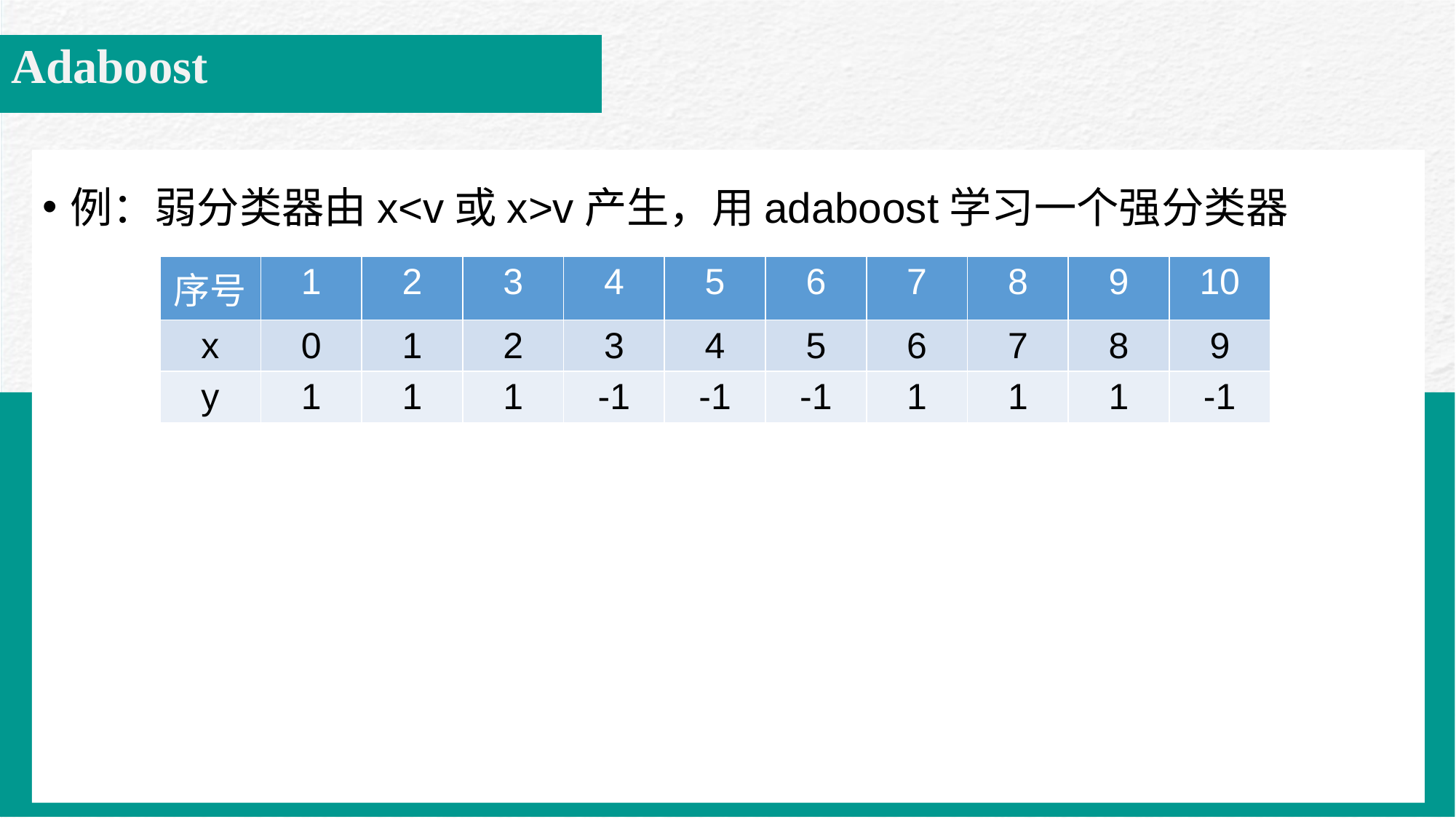

# Adaboost
例：弱分类器由x<v或x>v产生，用adaboost学习一个强分类器

| 序号 | 1 | 2 | 3 | 4 | 5 | 6 | 7 | 8 | 9 | 10 |
| --- | --- | --- | --- | --- | --- | --- | --- | --- | --- | --- |
| x | 0 | 1 | 2 | 3 | 4 | 5 | 6 | 7 | 8 | 9 |
| y | 1 | 1 | 1 | -1 | -1 | -1 | 1 | 1 | 1 | -1 |